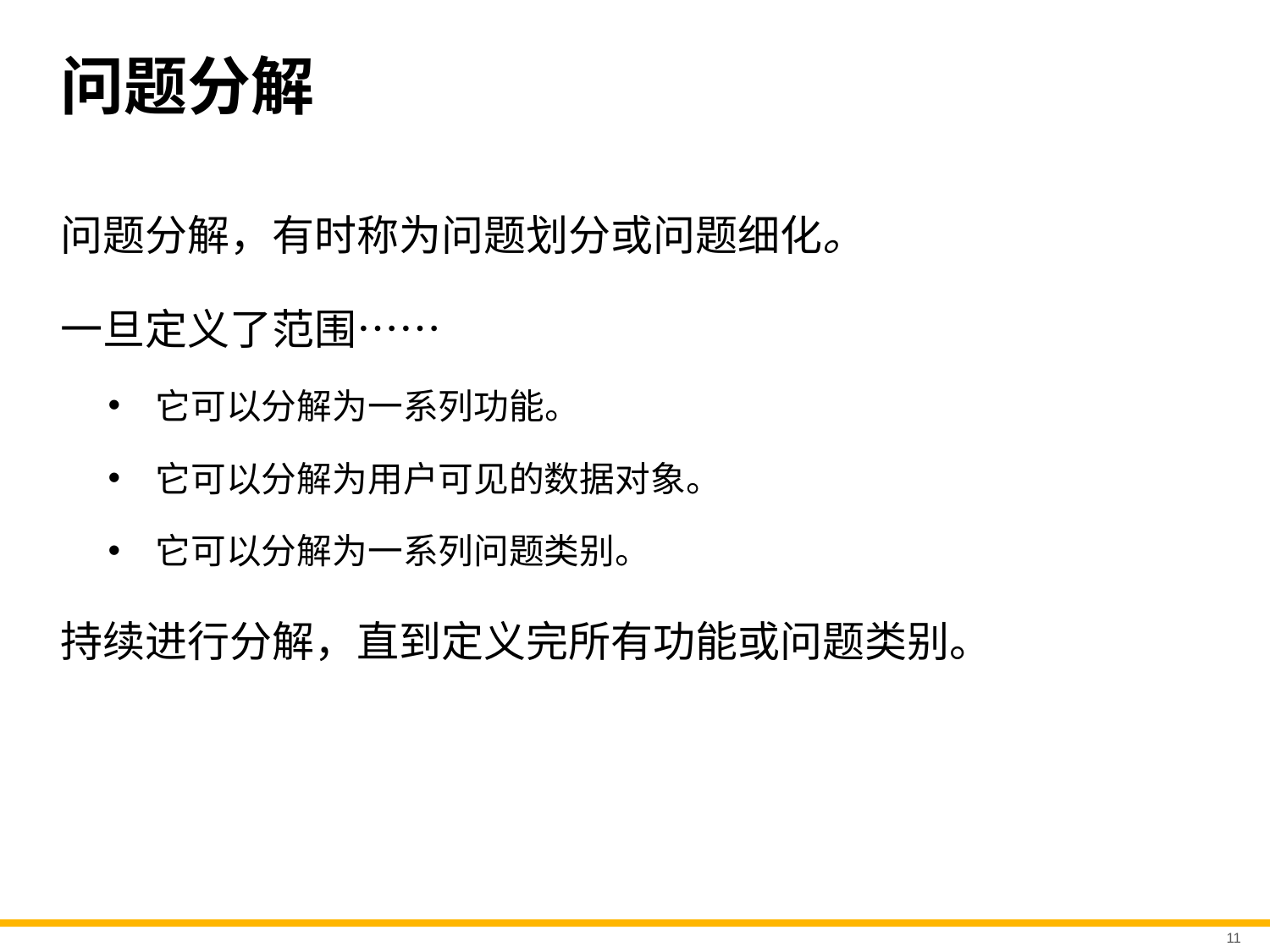

# 问题分解
问题分解，有时称为问题划分或问题细化。
一旦定义了范围……
它可以分解为一系列功能。
它可以分解为用户可见的数据对象。
它可以分解为一系列问题类别。
持续进行分解，直到定义完所有功能或问题类别。

11